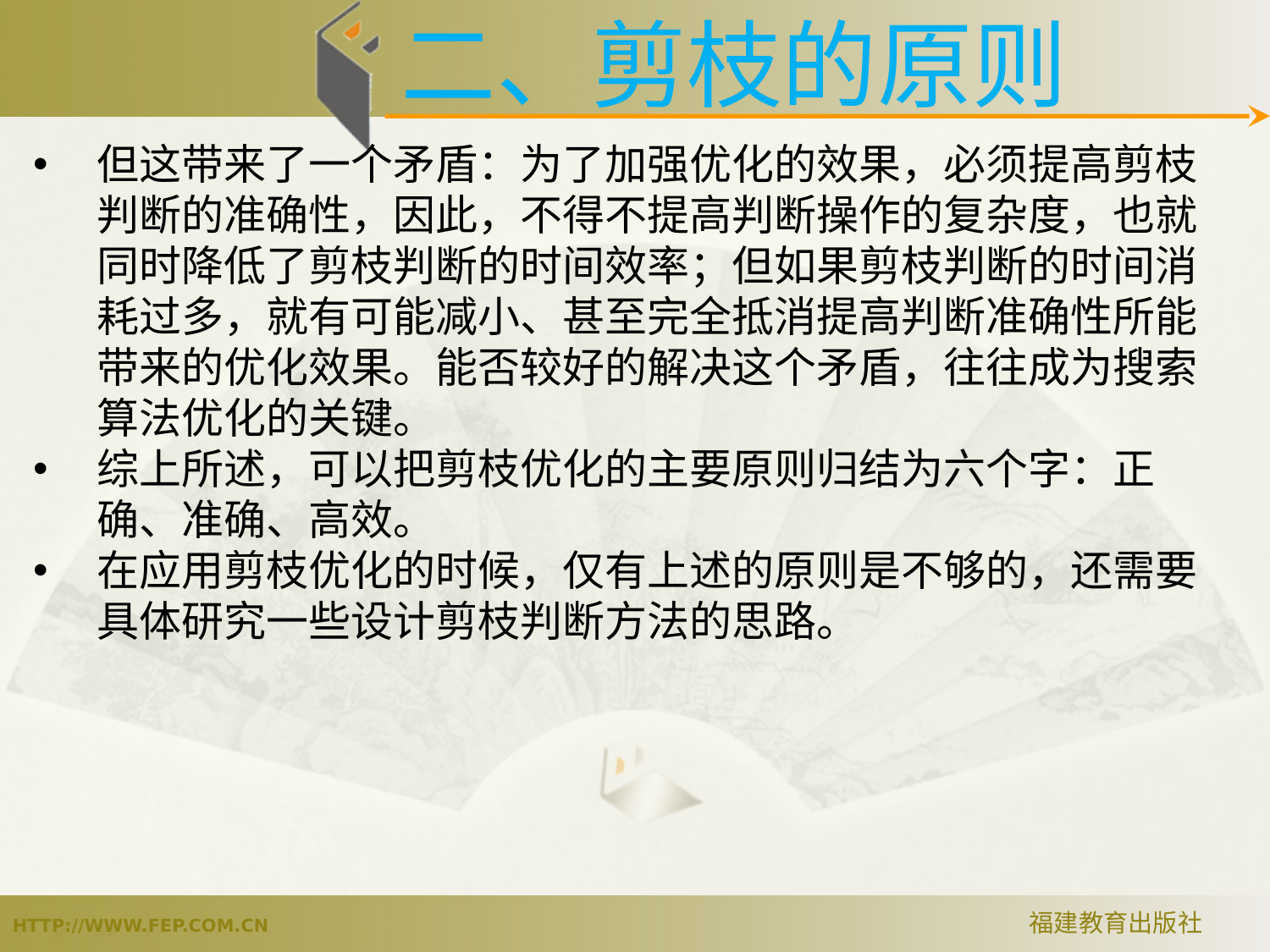

二、剪枝的原则
但这带来了一个矛盾：为了加强优化的效果，必须提高剪枝判断的准确性，因此，不得不提高判断操作的复杂度，也就同时降低了剪枝判断的时间效率；但如果剪枝判断的时间消耗过多，就有可能减小、甚至完全抵消提高判断准确性所能带来的优化效果。能否较好的解决这个矛盾，往往成为搜索算法优化的关键。
综上所述，可以把剪枝优化的主要原则归结为六个字：正确、准确、高效。
在应用剪枝优化的时候，仅有上述的原则是不够的，还需要具体研究一些设计剪枝判断方法的思路。